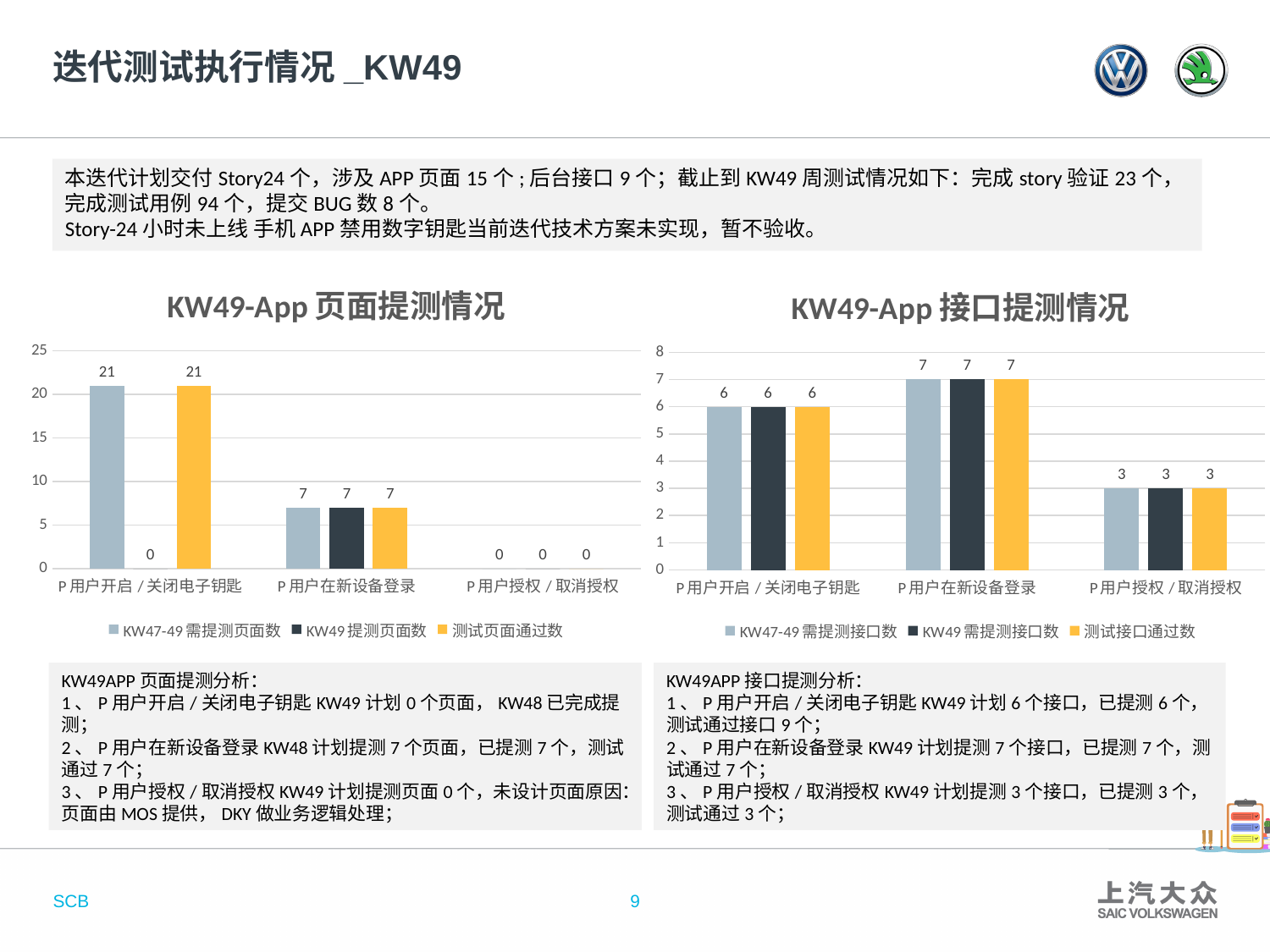

# 迭代测试执行情况_KW49
本迭代计划交付Story24个，涉及APP页面15个;后台接口9个；截止到KW49周测试情况如下：完成story验证23个，完成测试用例94个，提交BUG数8个。
Story-24小时未上线 手机APP禁用数字钥匙当前迭代技术方案未实现，暂不验收。

### Chart: KW49-App页面提测情况

| Category | KW47-49需提测页面数 | KW49提测页面数 | 测试页面通过数 |
|---|---|---|---|
| P用户开启/关闭电子钥匙 | 21.0 | 0.0 | 21.0 |
| P用户在新设备登录 | 7.0 | 7.0 | 7.0 |
| P用户授权/取消授权 | 0.0 | 0.0 | 0.0 |

### Chart: KW49-App接口提测情况

| Category | KW47-49需提测接口数 | KW49需提测接口数 | 测试接口通过数 |
|---|---|---|---|
| P用户开启/关闭电子钥匙 | 6.0 | 6.0 | 6.0 |
| P用户在新设备登录 | 7.0 | 7.0 | 7.0 |
| P用户授权/取消授权 | 3.0 | 3.0 | 3.0 |
KW49APP页面提测分析：
1、P用户开启/关闭电子钥匙KW49计划0个页面，KW48已完成提测；
2、P用户在新设备登录KW48计划提测7个页面，已提测7个，测试通过7个；
3、P用户授权/取消授权KW49计划提测页面0个，未设计页面原因：页面由MOS提供，DKY做业务逻辑处理；
KW49APP接口提测分析：
1、P用户开启/关闭电子钥匙KW49计划6个接口，已提测6个，测试通过接口9个；
2、P用户在新设备登录KW49计划提测7个接口，已提测7个，测试通过7个；
3、P用户授权/取消授权KW49计划提测3个接口，已提测3个，测试通过3个；